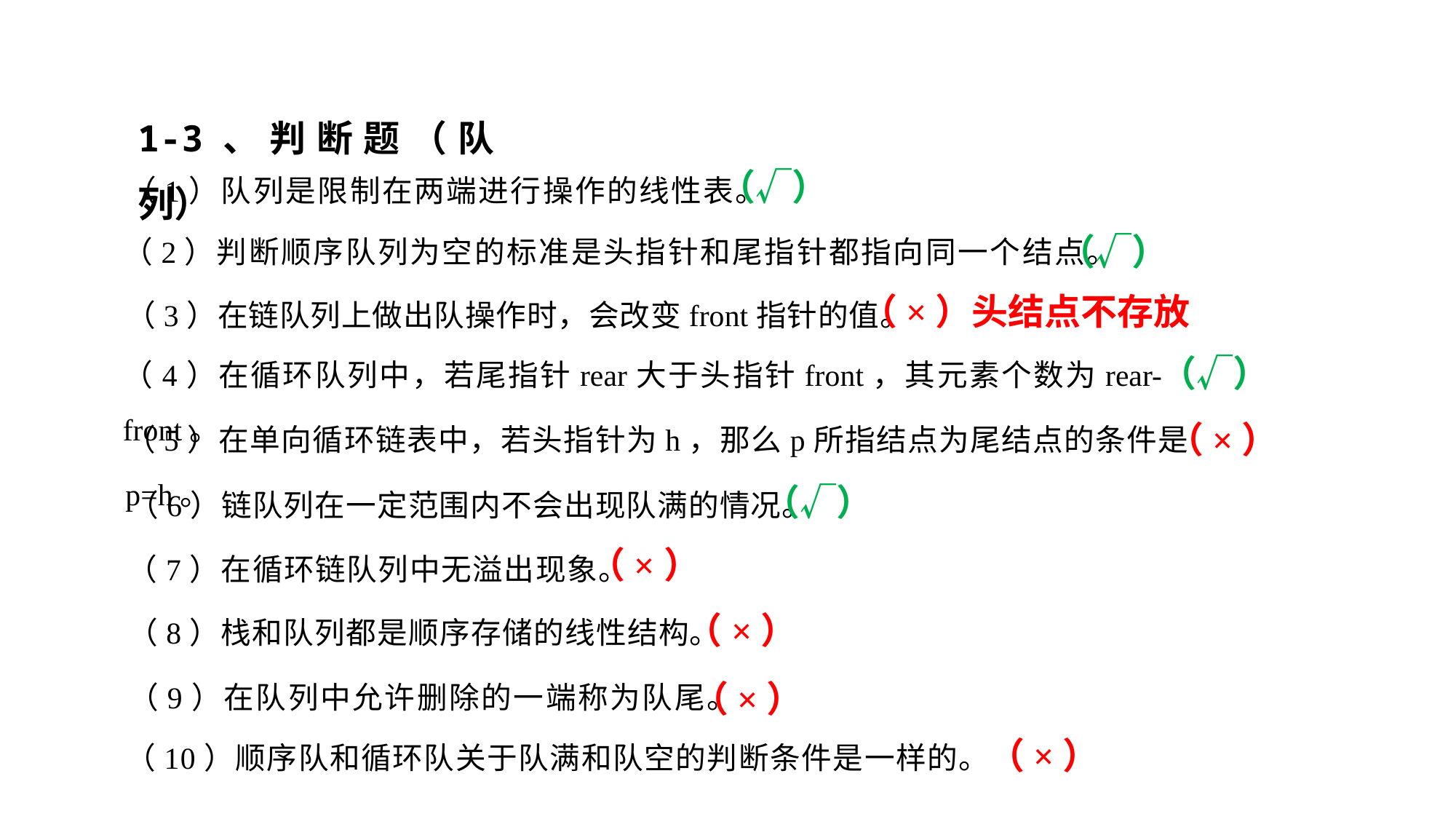

1-3、判断题（队列）
（1）队列是限制在两端进行操作的线性表。
（√）
（2）判断顺序队列为空的标准是头指针和尾指针都指向同一个结点。
（√）
（3）在链队列上做出队操作时，会改变front指针的值。
（×）头结点不存放
（4）在循环队列中，若尾指针rear大于头指针front，其元素个数为rear- front。
（√）
（5）在单向循环链表中，若头指针为h，那么p所指结点为尾结点的条件是p=h。
（×）
（6）链队列在一定范围内不会出现队满的情况。
（√）
（7）在循环链队列中无溢出现象。
（×）
（8）栈和队列都是顺序存储的线性结构。
（×）
（9）在队列中允许删除的一端称为队尾。
（×）
（10）顺序队和循环队关于队满和队空的判断条件是一样的。
（×）